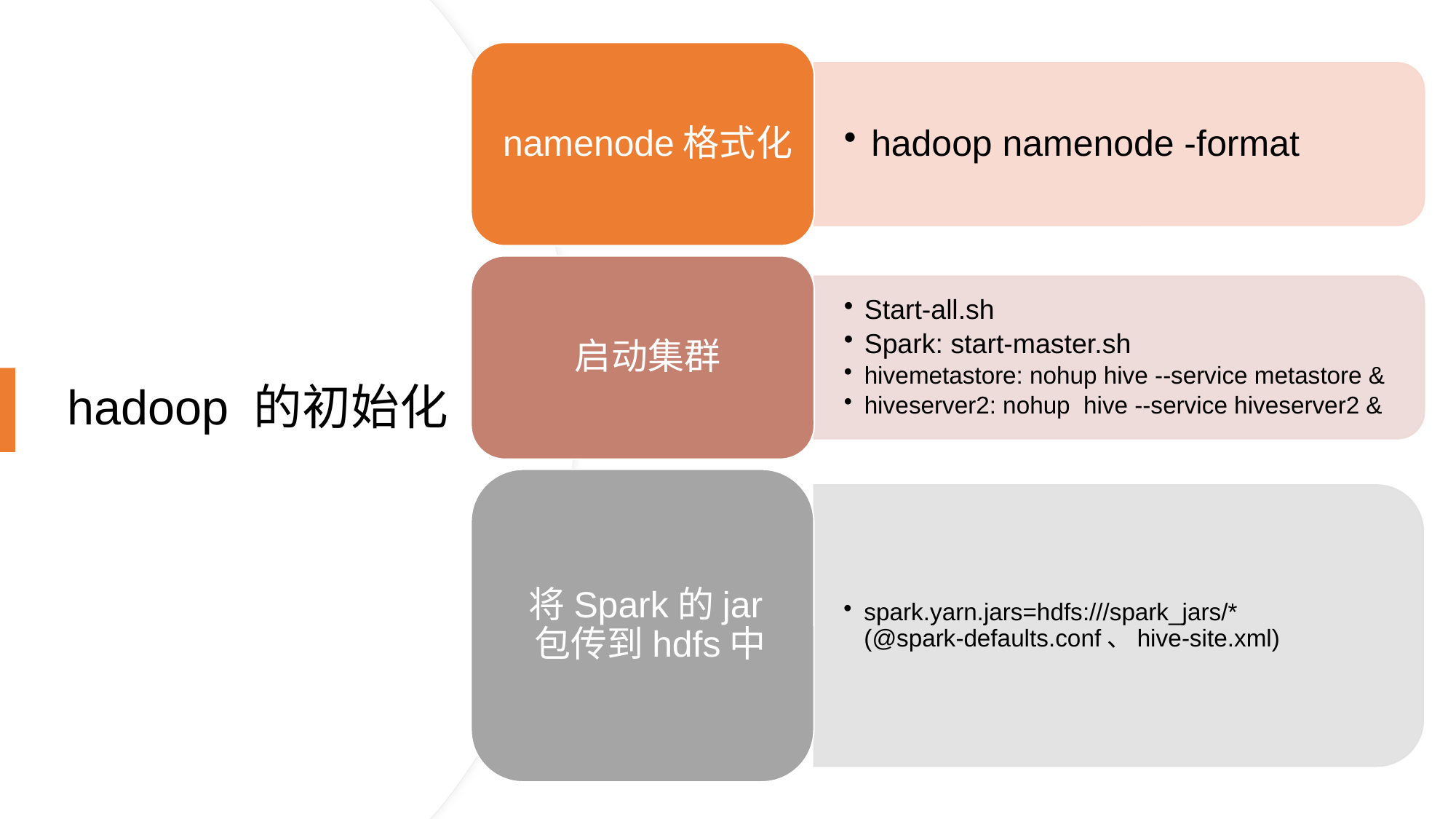

hadoop namenode -format
namenode格式化
Start-all.sh
Spark: start-master.sh
hivemetastore: nohup hive --service metastore &
hiveserver2: nohup  hive --service hiveserver2 &
启动集群
spark.yarn.jars=hdfs:///spark_jars/*                (@spark-defaults.conf、hive-site.xml)
将Spark的jar包传到hdfs中
# hadoop 的初始化